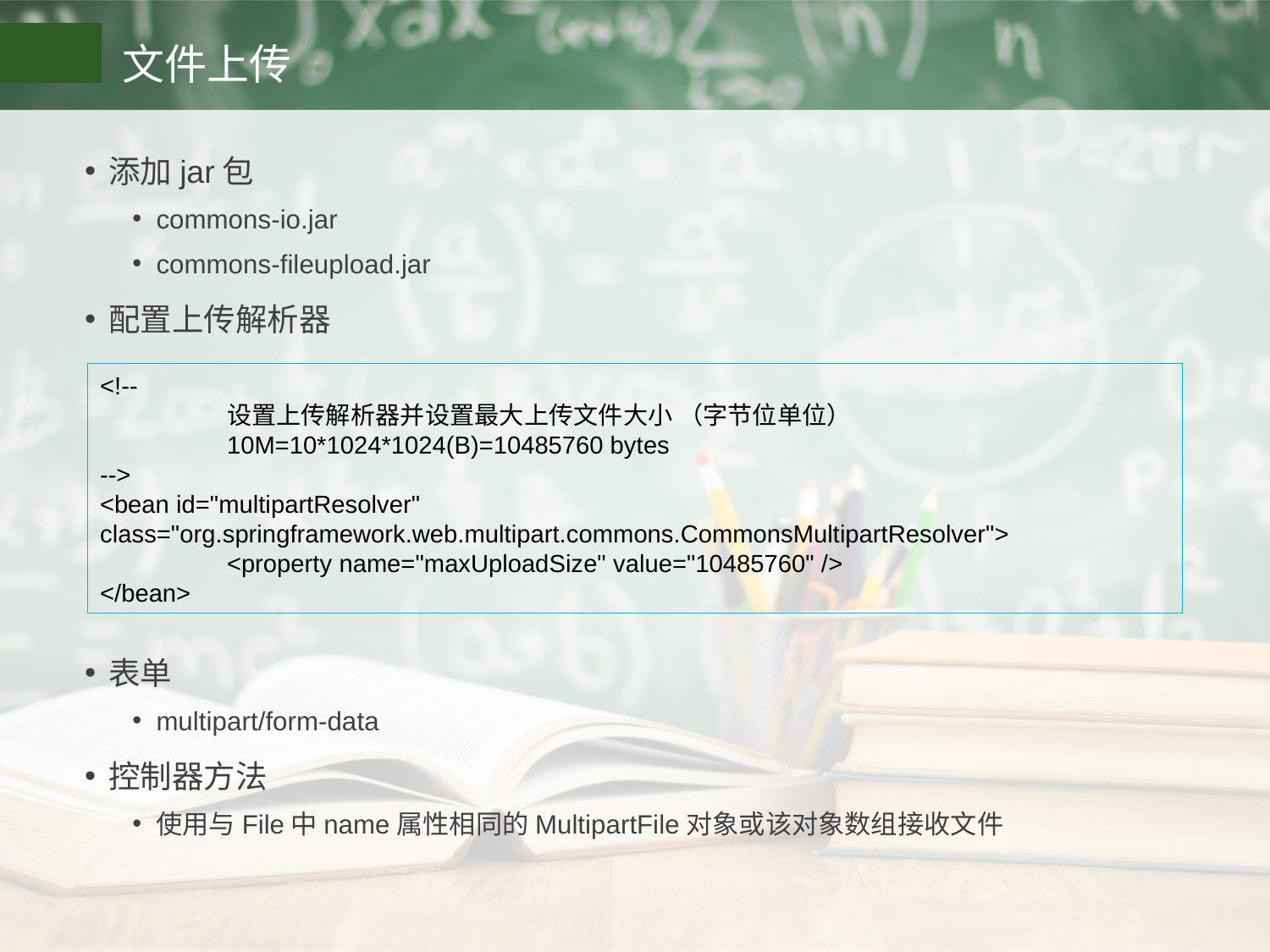

# 文件上传
添加jar包
commons-io.jar
commons-fileupload.jar
配置上传解析器

表单
multipart/form-data
控制器方法
使用与File中name属性相同的MultipartFile对象或该对象数组接收文件

<!--
	设置上传解析器并设置最大上传文件大小 （字节位单位）
	10M=10*1024*1024(B)=10485760 bytes
-->
<bean id="multipartResolver"
class="org.springframework.web.multipart.commons.CommonsMultipartResolver">
    	<property name="maxUploadSize" value="10485760" />
</bean>